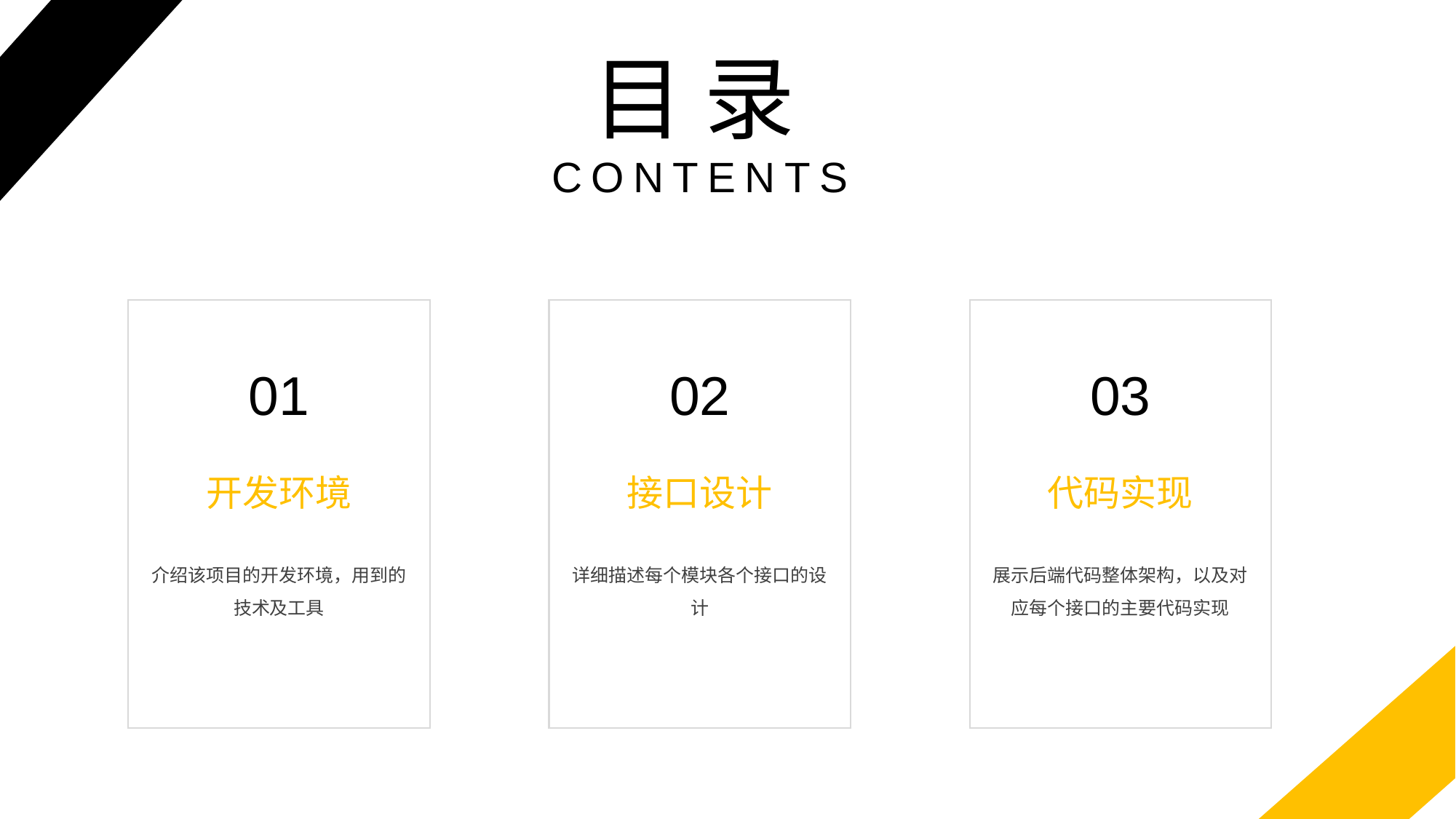

目 录
CONTENTS

01
02
03
开发环境
接口设计
代码实现
介绍该项目的开发环境，用到的技术及工具
详细描述每个模块各个接口的设计
展示后端代码整体架构，以及对应每个接口的主要代码实现